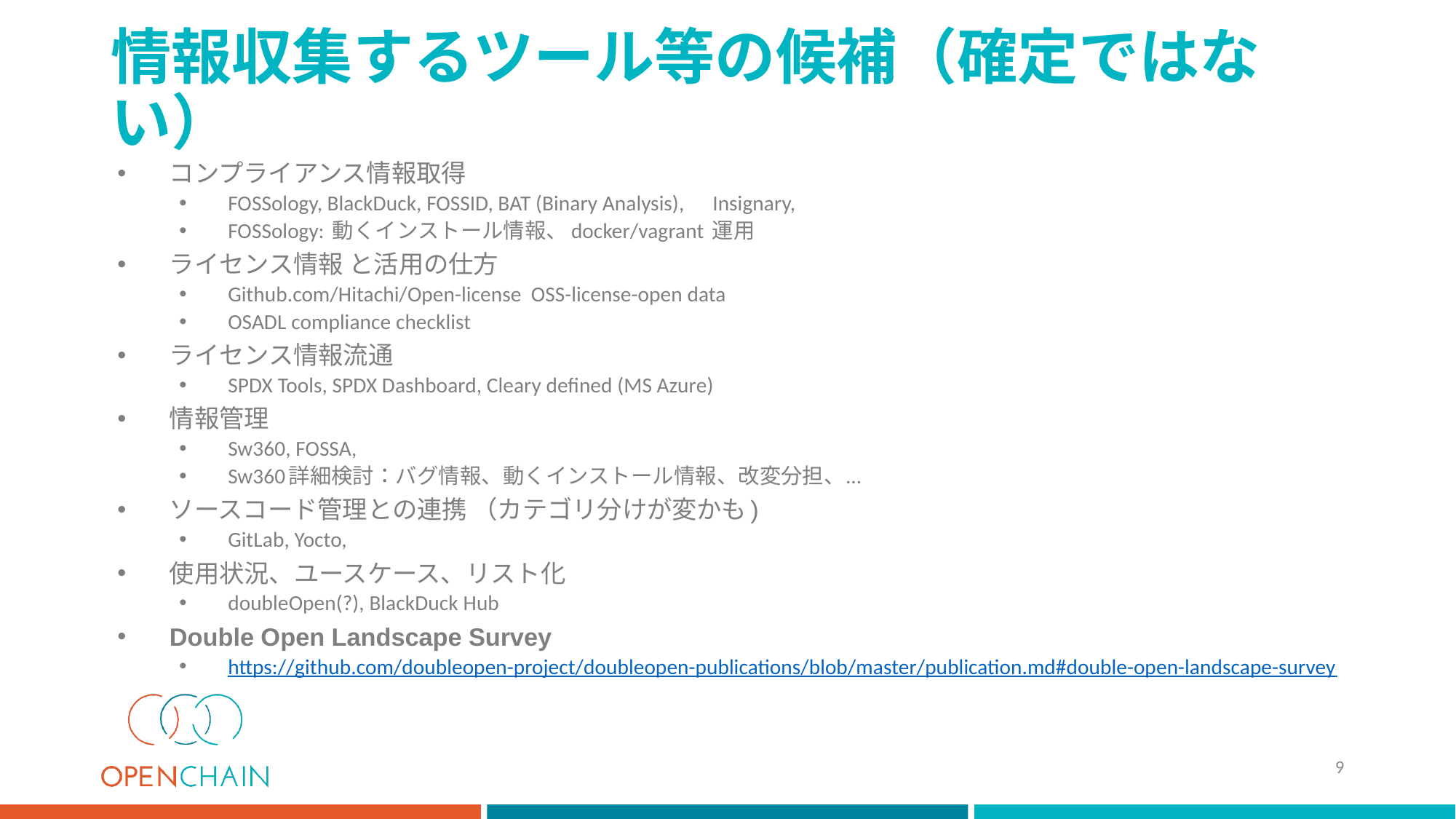

# 情報収集するツール等の候補（確定ではない）
コンプライアンス情報取得
FOSSology, BlackDuck, FOSSID, BAT (Binary Analysis),　Insignary,
FOSSology: 動くインストール情報、docker/vagrant 運用
ライセンス情報 と活用の仕方
Github.com/Hitachi/Open-license  OSS-license-open data
OSADL compliance checklist
ライセンス情報流通
SPDX Tools, SPDX Dashboard, Cleary defined (MS Azure)
情報管理
Sw360, FOSSA,
Sw360詳細検討：バグ情報、動くインストール情報、改変分担、…
ソースコード管理との連携 （カテゴリ分けが変かも)
GitLab, Yocto,
使用状況、ユースケース、リスト化
doubleOpen(?), BlackDuck Hub
Double Open Landscape Survey
https://github.com/doubleopen-project/doubleopen-publications/blob/master/publication.md#double-open-landscape-survey

9